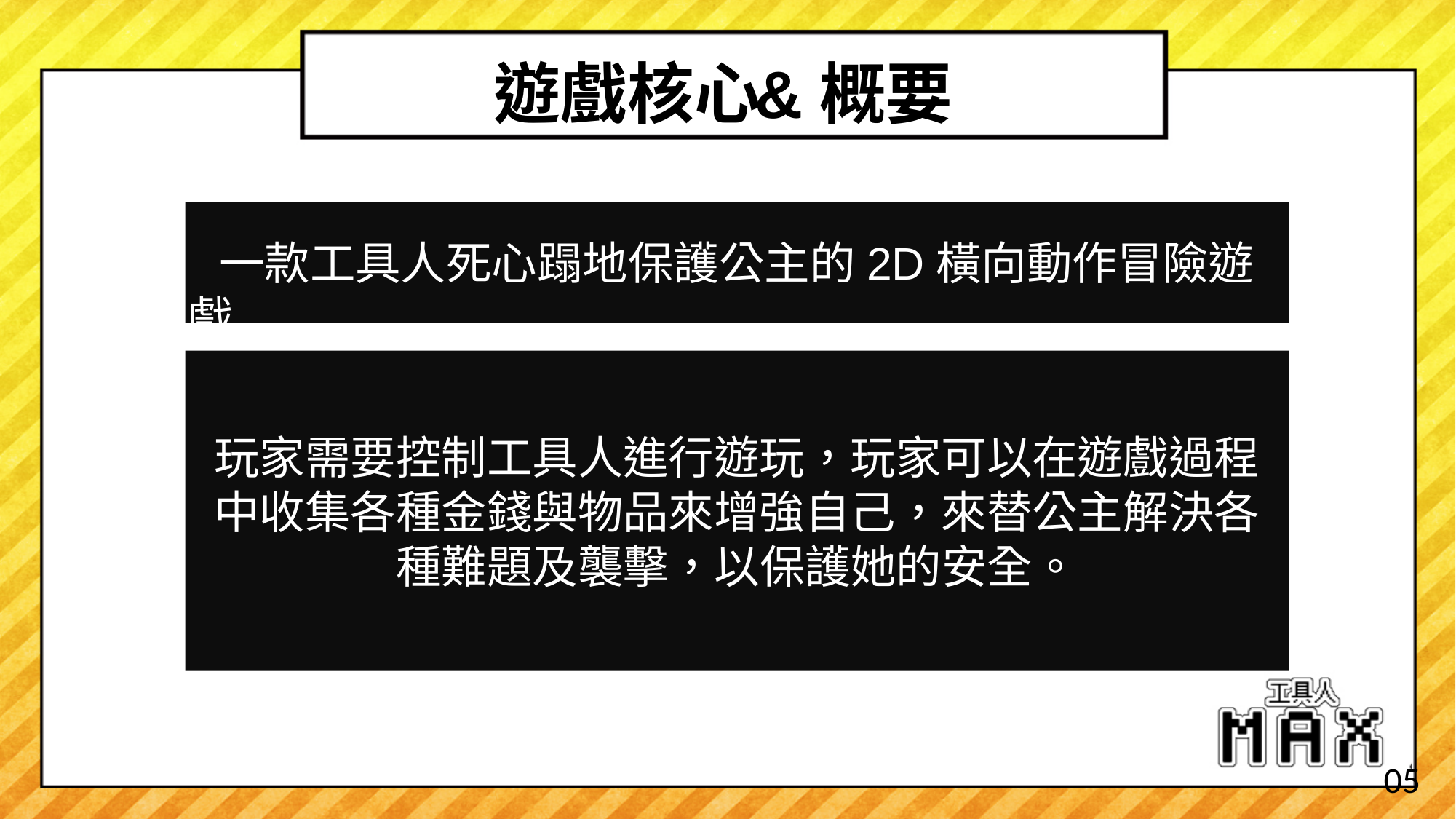

# 遊戲核心
&概要

一款工具人死心蹋地保護公主的2D橫向動作冒險遊戲
玩家需要控制工具人進行遊玩，玩家可以在遊戲過程中收集各種金錢與物品來增強自己，來替公主解決各種難題及襲擊，以保護她的安全。
05